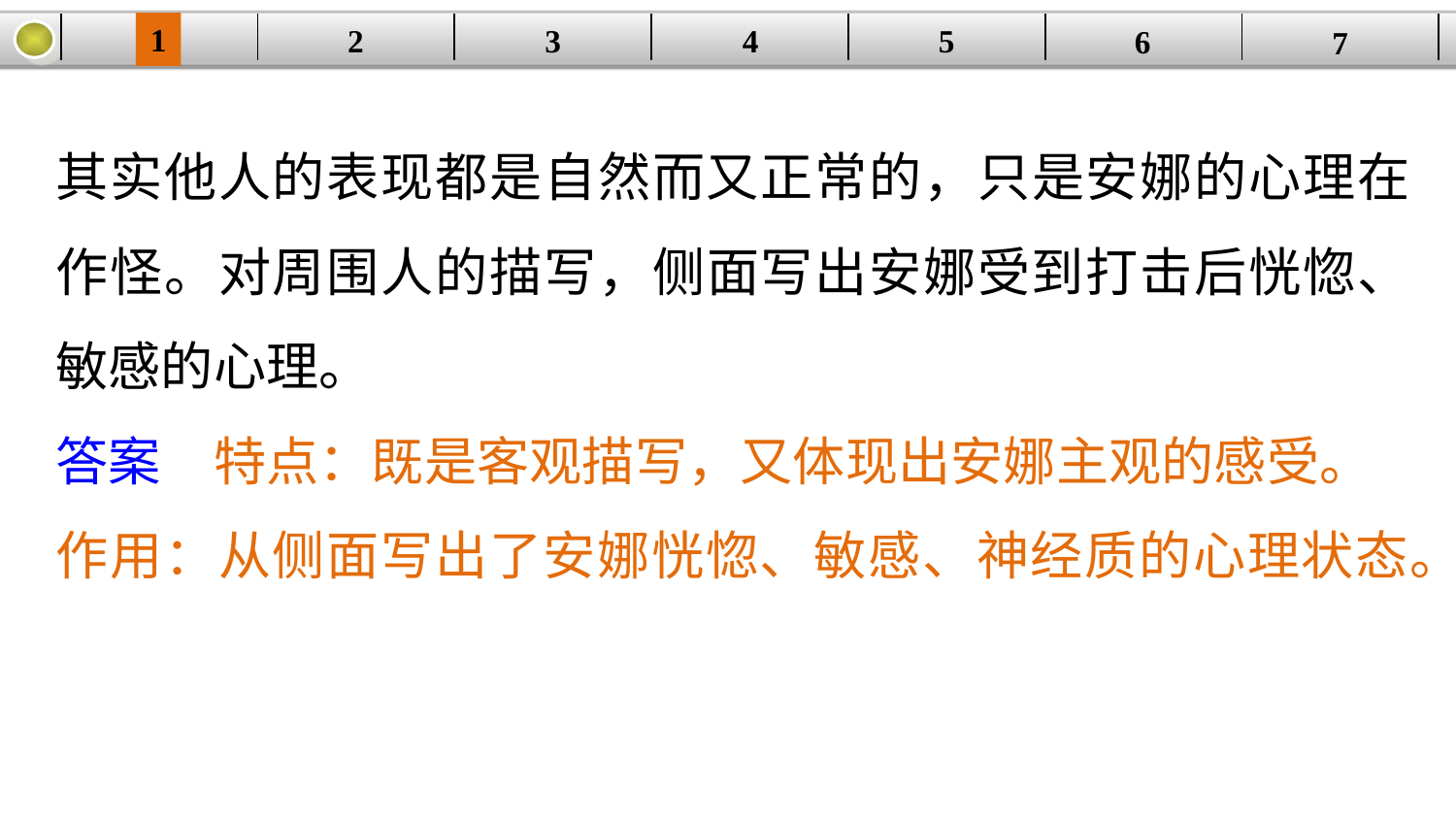

1
5
3
2
|  |  |  |  |  |  |  |
| --- | --- | --- | --- | --- | --- | --- |
4
6
7

其实他人的表现都是自然而又正常的，只是安娜的心理在作怪。对周围人的描写，侧面写出安娜受到打击后恍惚、敏感的心理。
答案　特点：既是客观描写，又体现出安娜主观的感受。
作用：从侧面写出了安娜恍惚、敏感、神经质的心理状态。